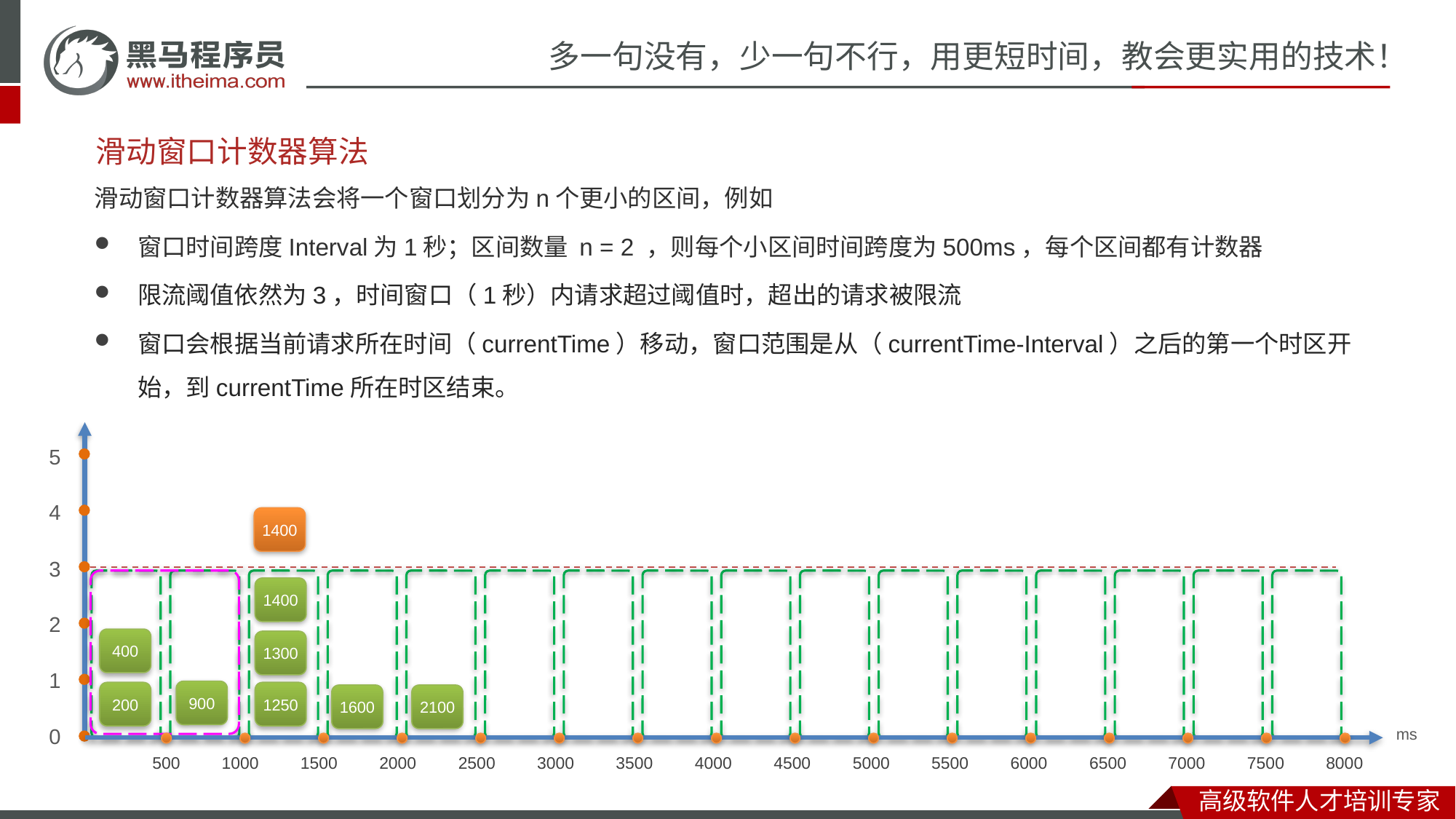

# 滑动窗口计数器算法
滑动窗口计数器算法会将一个窗口划分为n个更小的区间，例如
窗口时间跨度Interval为1秒；区间数量 n = 2 ，则每个小区间时间跨度为500ms，每个区间都有计数器
限流阈值依然为3，时间窗口（1秒）内请求超过阈值时，超出的请求被限流
窗口会根据当前请求所在时间（currentTime）移动，窗口范围是从（currentTime-Interval）之后的第一个时区开始，到currentTime所在时区结束。
5

4

3

2

1

0

1400

1400
400
1300
900
200
1250
1600
2100
ms

500
1000
1500
2000
2500
3000
3500
4000
4500
5000
5500
6000
6500
7000
7500
8000